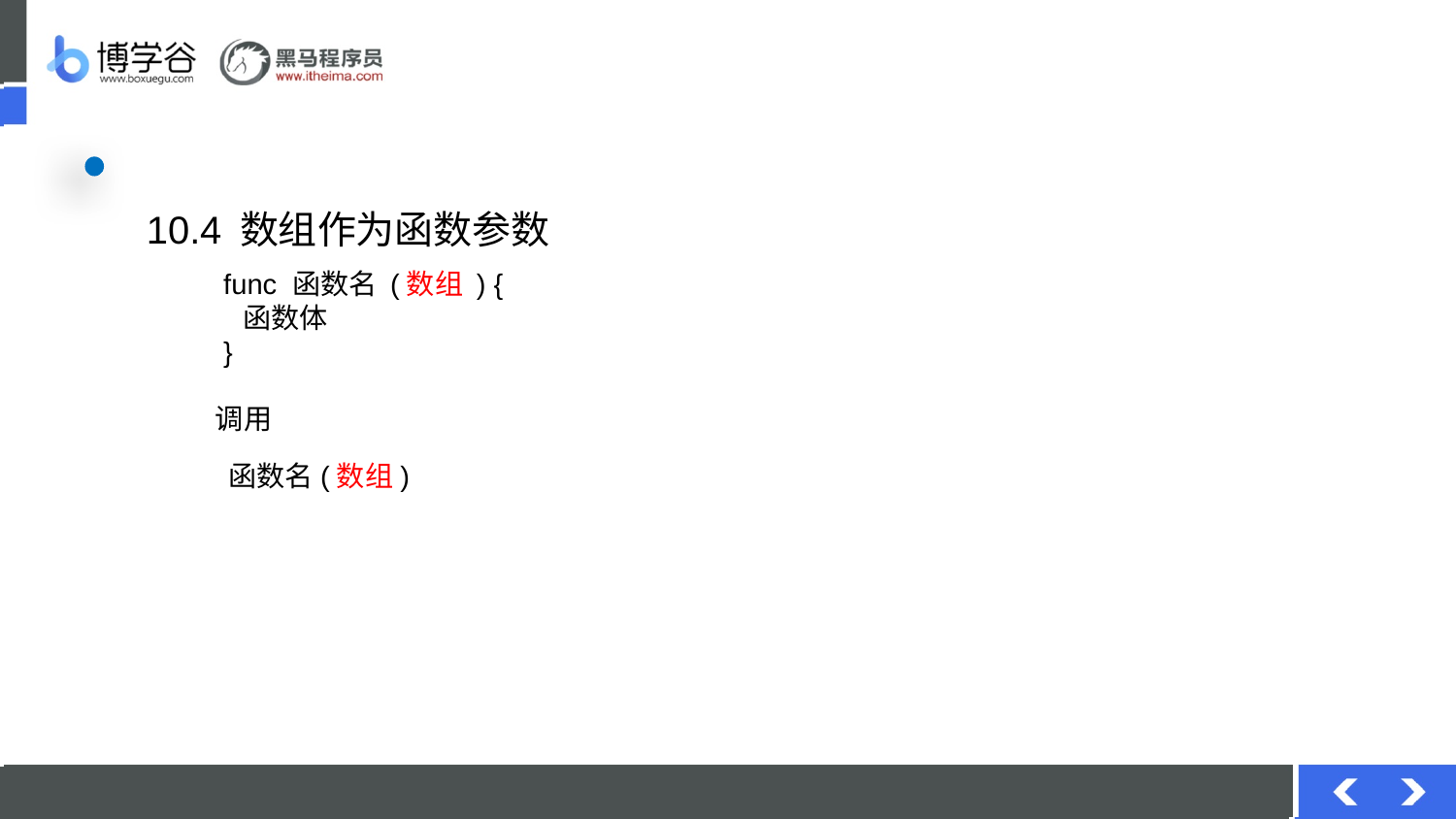

# 10.4 数组作为函数参数
func 函数名 (数组 ) {
  函数体
}
调用
函数名(数组)